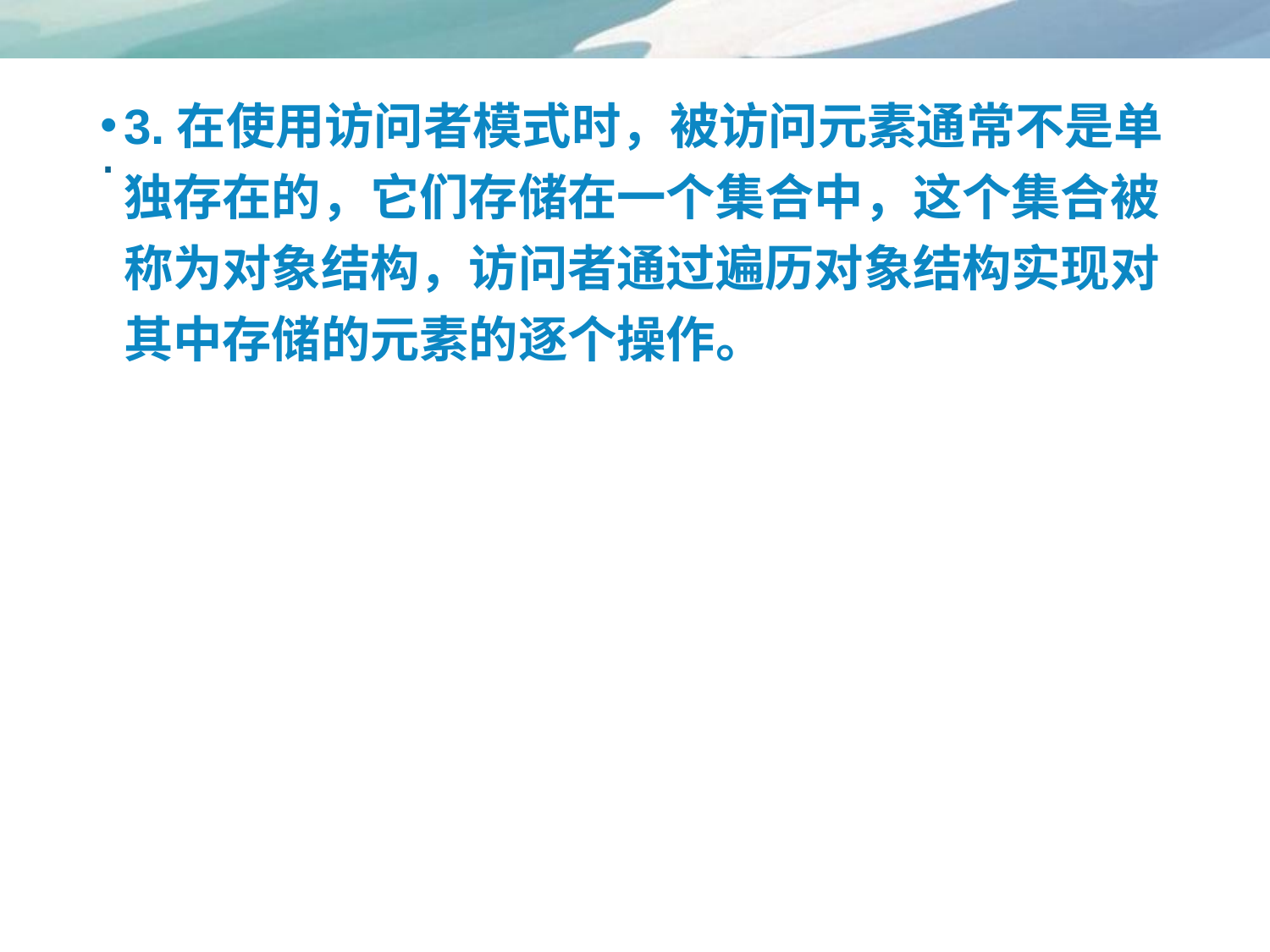

# .
3.在使用访问者模式时，被访问元素通常不是单独存在的，它们存储在一个集合中，这个集合被称为对象结构，访问者通过遍历对象结构实现对其中存储的元素的逐个操作。